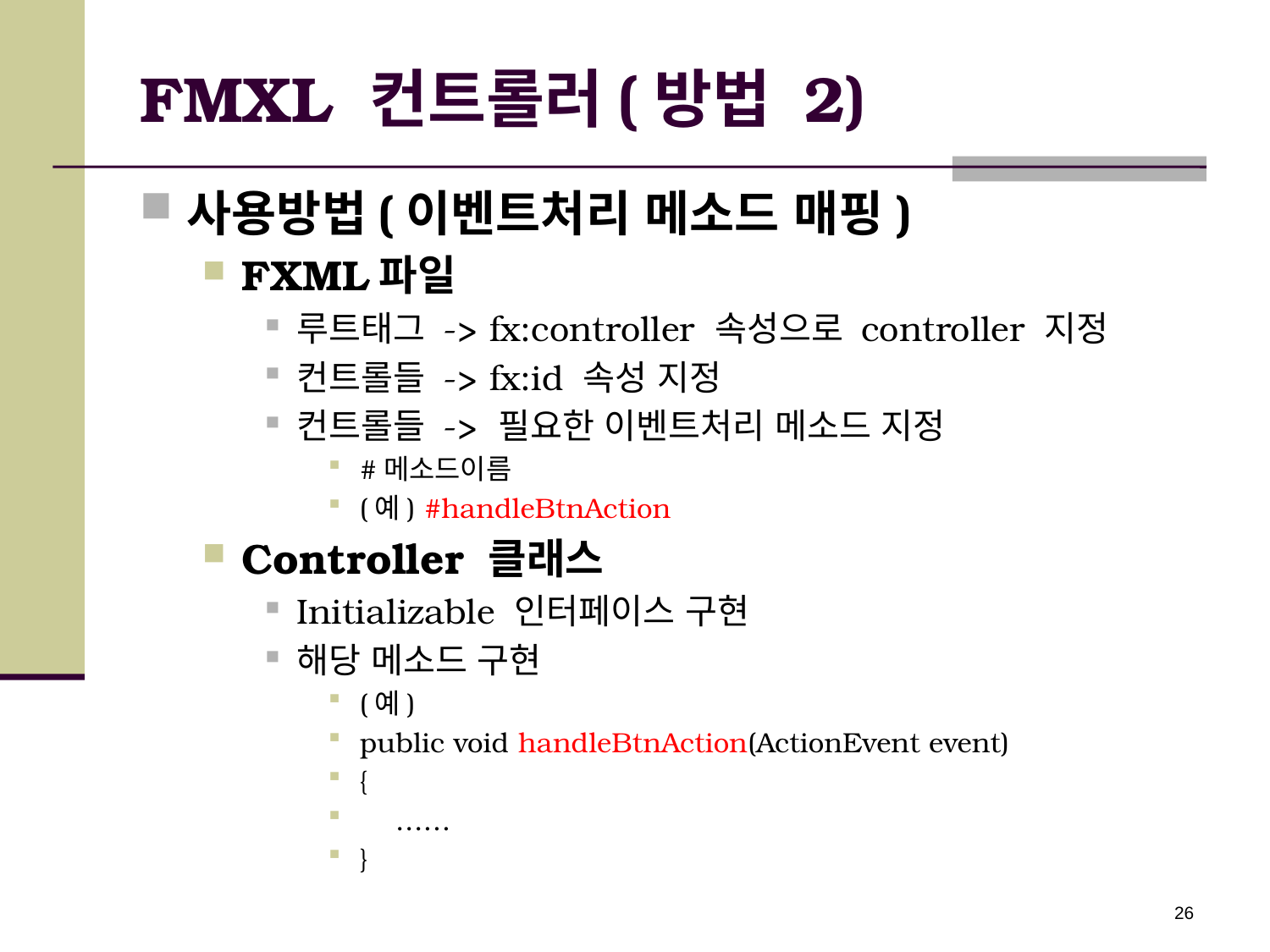

# FMXL 컨트롤러(방법 2)
사용방법(이벤트처리 메소드 매핑)
FXML파일
루트태그 -> fx:controller 속성으로 controller 지정
컨트롤들 -> fx:id 속성 지정
컨트롤들 -> 필요한 이벤트처리 메소드 지정
#메소드이름
(예) #handleBtnAction
Controller 클래스
Initializable 인터페이스 구현
해당 메소드 구현
(예)
public void handleBtnAction(ActionEvent event)
{
    ……
}
26